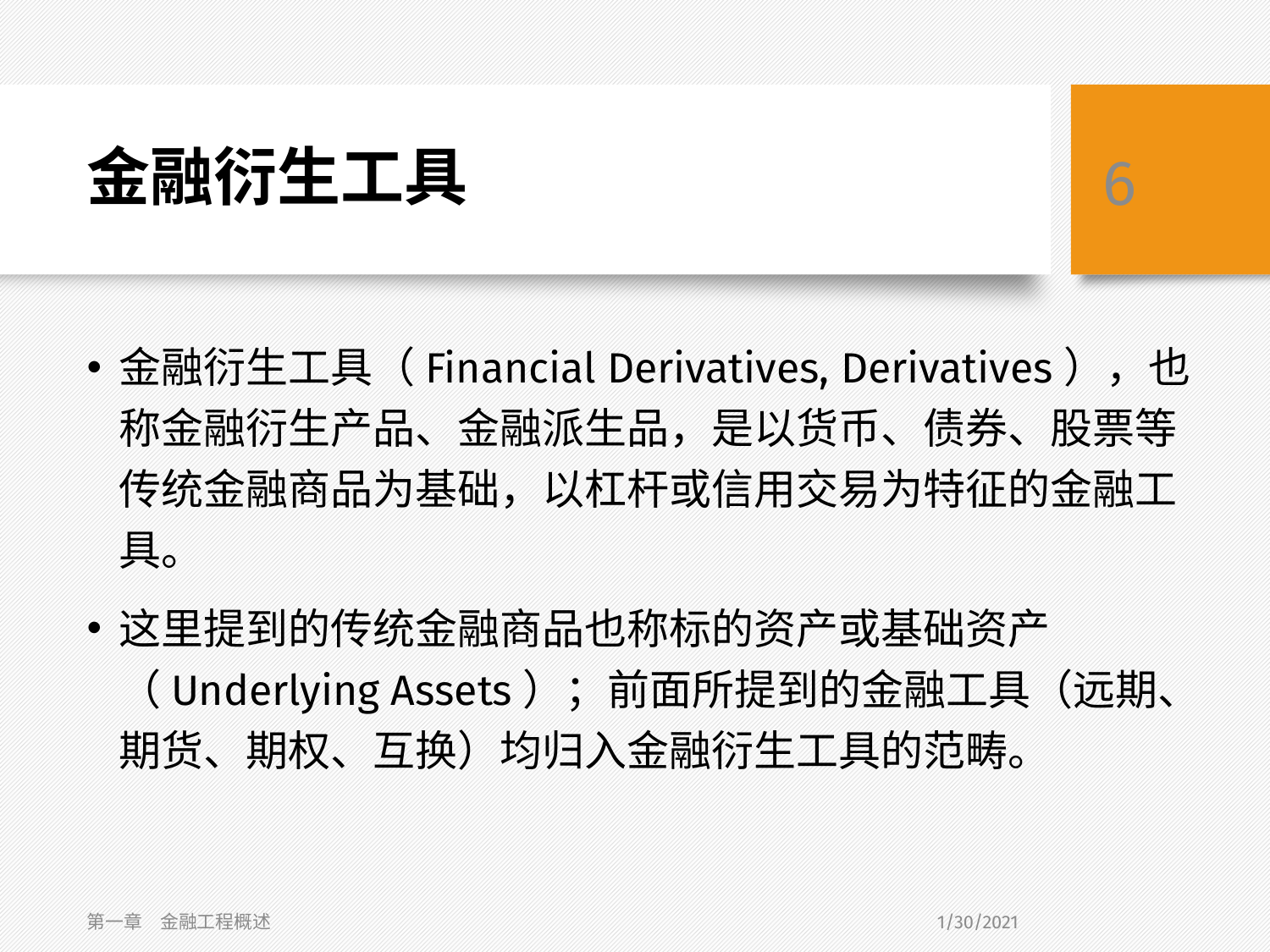

# 金融衍生工具
6
金融衍生工具（Financial Derivatives, Derivatives），也称金融衍生产品、金融派生品，是以货币、债券、股票等传统金融商品为基础，以杠杆或信用交易为特征的金融工具。
这里提到的传统金融商品也称标的资产或基础资产（Underlying Assets）；前面所提到的金融工具（远期、期货、期权、互换）均归入金融衍生工具的范畴。

1/30/2021
第一章　金融工程概述